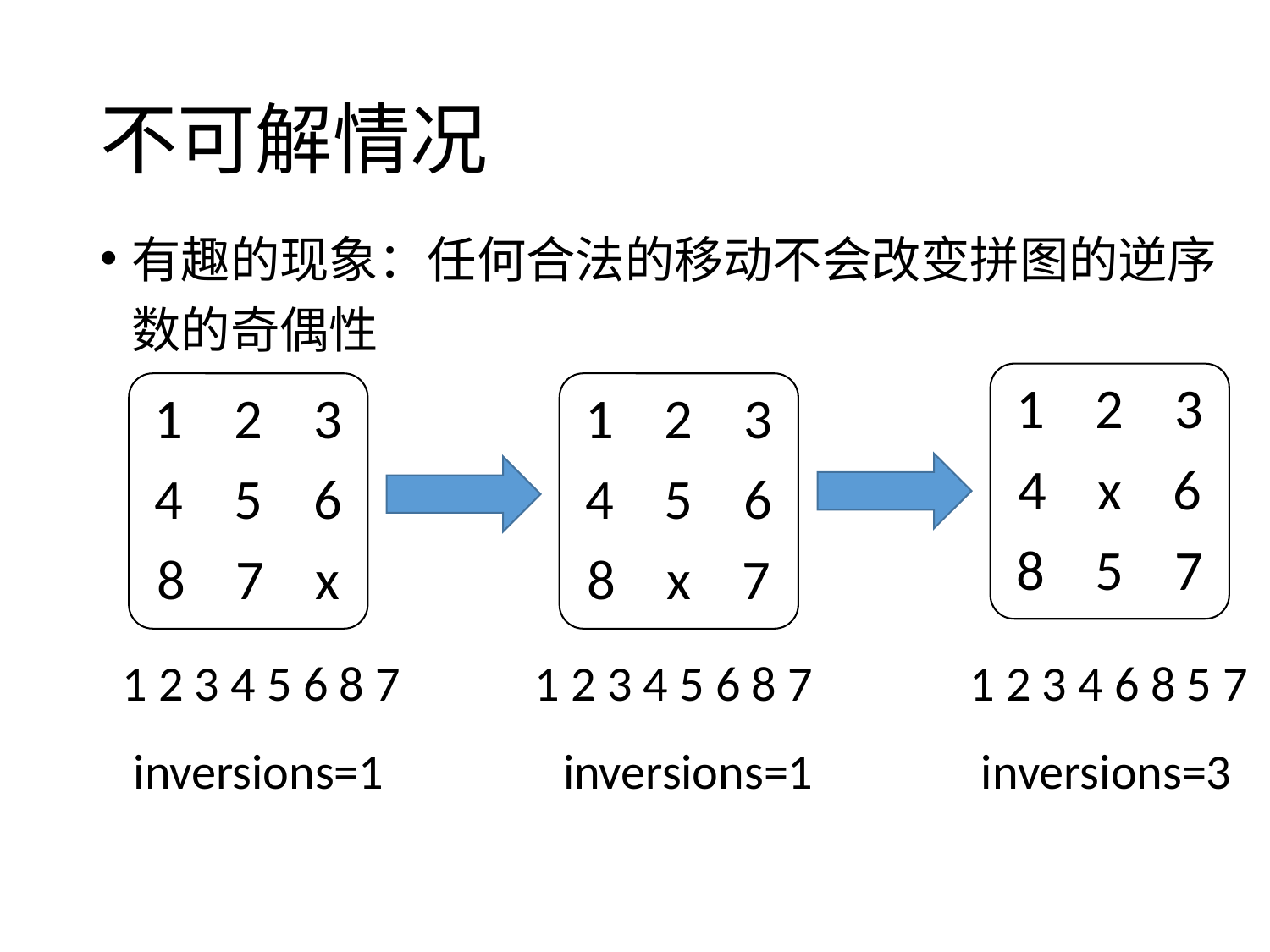

# 不可解情况
有趣的现象：任何合法的移动不会改变拼图的逆序数的奇偶性

  1 2 3 4 5 6 8 7            1 2 3 4 5 6 8 7              1 2 3 4 6 8 5 7
   inversions=1                inversions=1               inversions=3

1    2    3
4    x    6
8    5    7

1    2    3
4    5    6
8    7    x

1    2    3
4    5    6
8    x    7